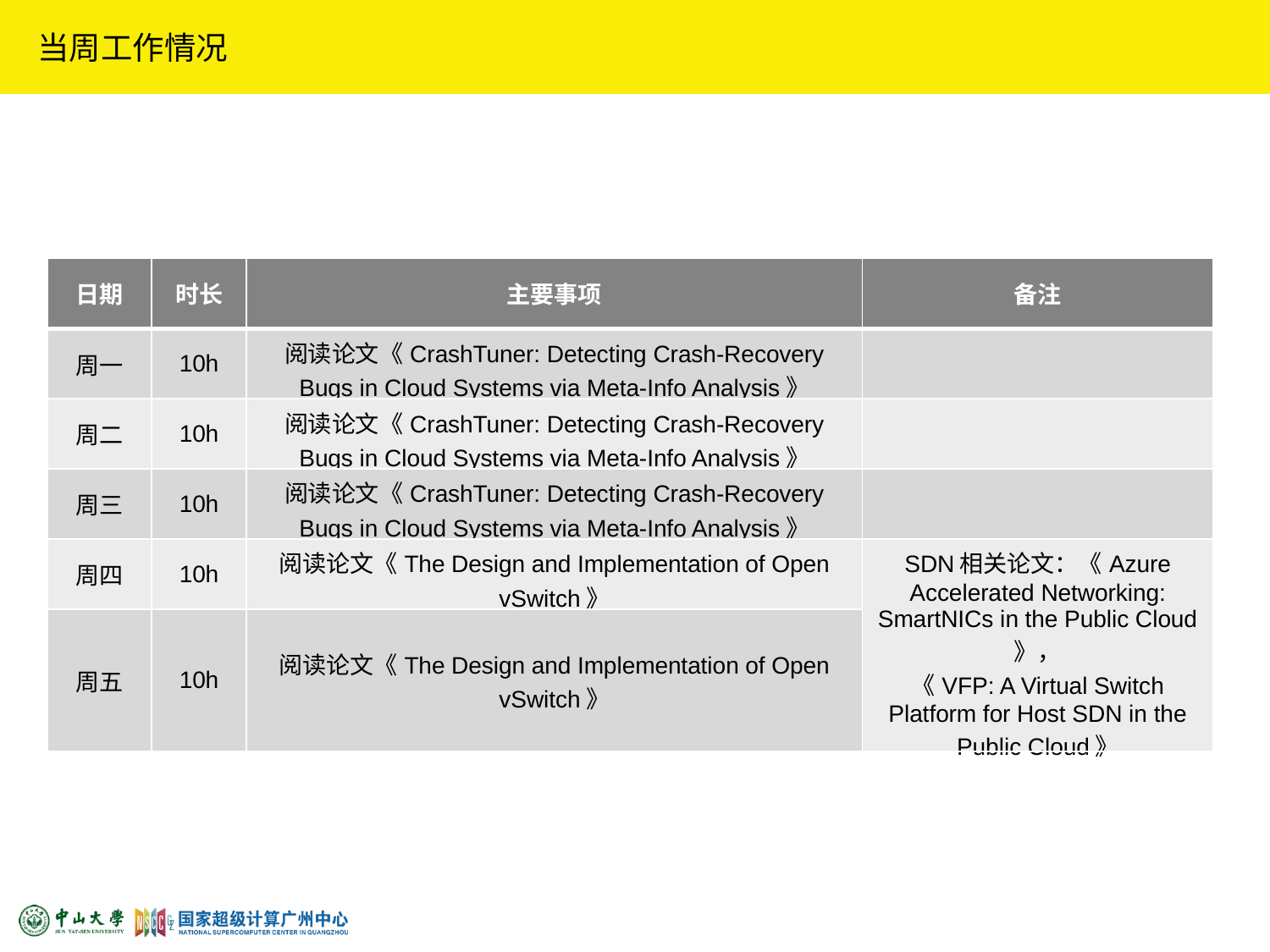

当周工作情况
| 日期 | 时长 | 主要事项 | 备注 |
| --- | --- | --- | --- |
| 周一 | 10h | 阅读论文《CrashTuner: Detecting Crash-Recovery Bugs in Cloud Systems via Meta-Info Analysis》 |  |
| 周二 | 10h | 阅读论文《CrashTuner: Detecting Crash-Recovery Bugs in Cloud Systems via Meta-Info Analysis》 |  |
| 周三 | 10h | 阅读论文《CrashTuner: Detecting Crash-Recovery Bugs in Cloud Systems via Meta-Info Analysis》 |  |
| 周四 | 10h | 阅读论文《The Design and Implementation of Open vSwitch》 | SDN相关论文：《Azure Accelerated Networking: SmartNICs in the Public Cloud 》， 《VFP: A Virtual Switch Platform for Host SDN in the Public Cloud》 |
| 周五 | 10h | 阅读论文《The Design and Implementation of Open vSwitch》 |  |